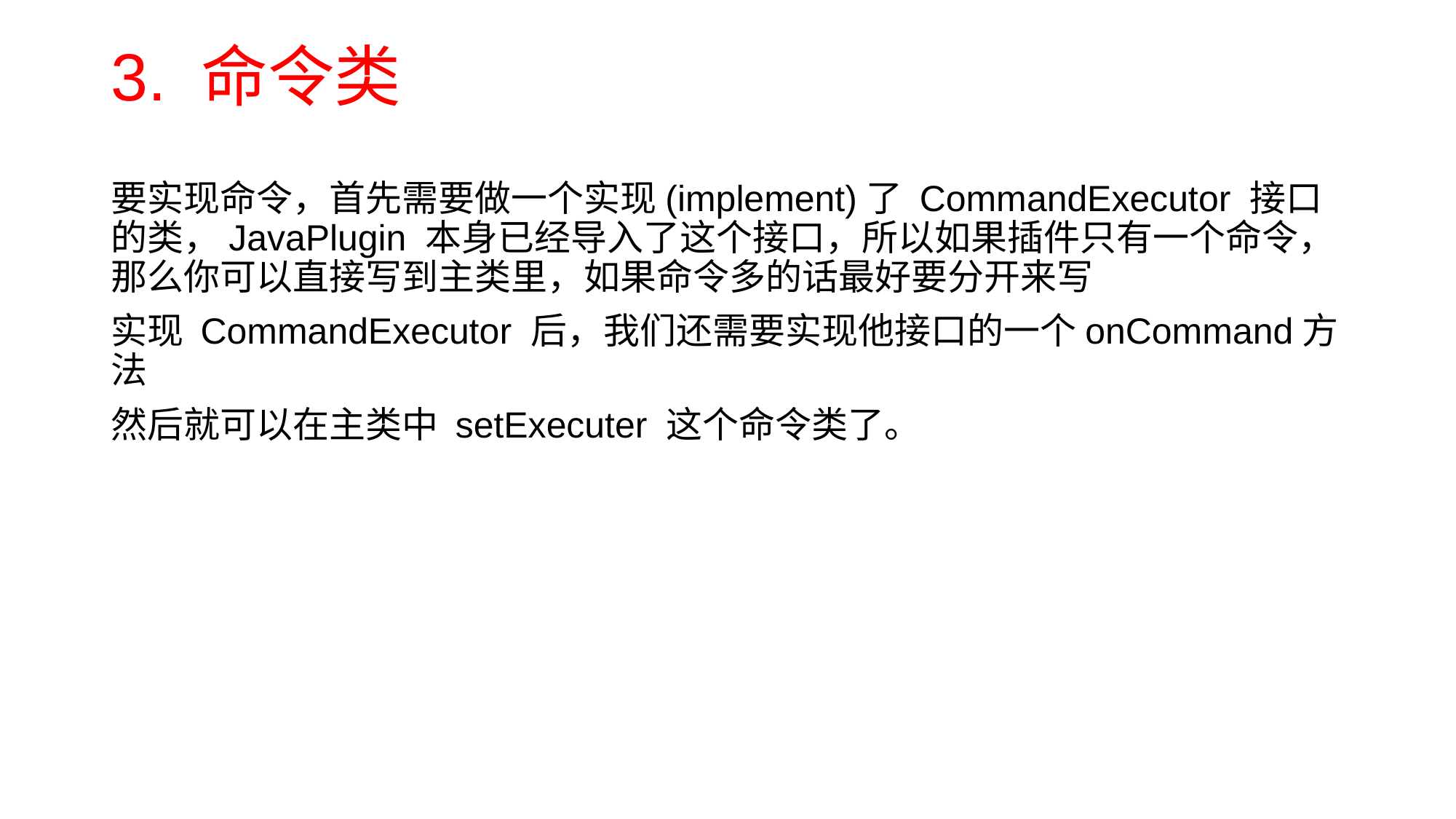

# 3. 命令类
要实现命令，首先需要做一个实现(implement)了 CommandExecutor 接口的类，JavaPlugin 本身已经导入了这个接口，所以如果插件只有一个命令，那么你可以直接写到主类里，如果命令多的话最好要分开来写
实现 CommandExecutor 后，我们还需要实现他接口的一个onCommand方法
然后就可以在主类中 setExecuter 这个命令类了。